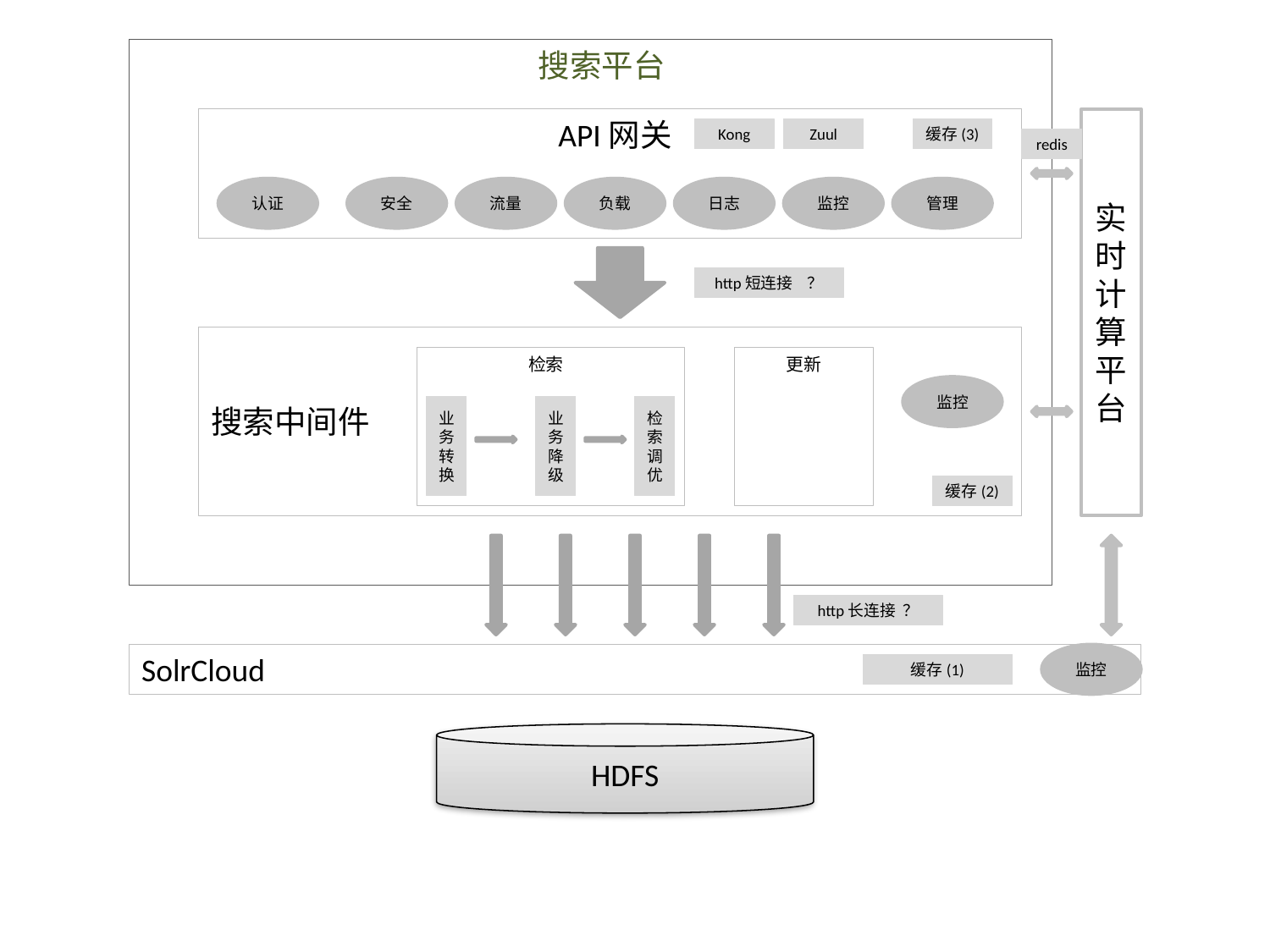

搜索平台

API网关
实时计算平台
Kong
Zuul
缓存(3)
redis

认证
安全
流量
负载
日志
监控
管理

http短连接    ？
搜索中间件

检索

更新
监控
业务转换
业务降级
检索调优

缓存(2)

http长连接  ？
SolrCloud
监控
缓存(1)
HDFS